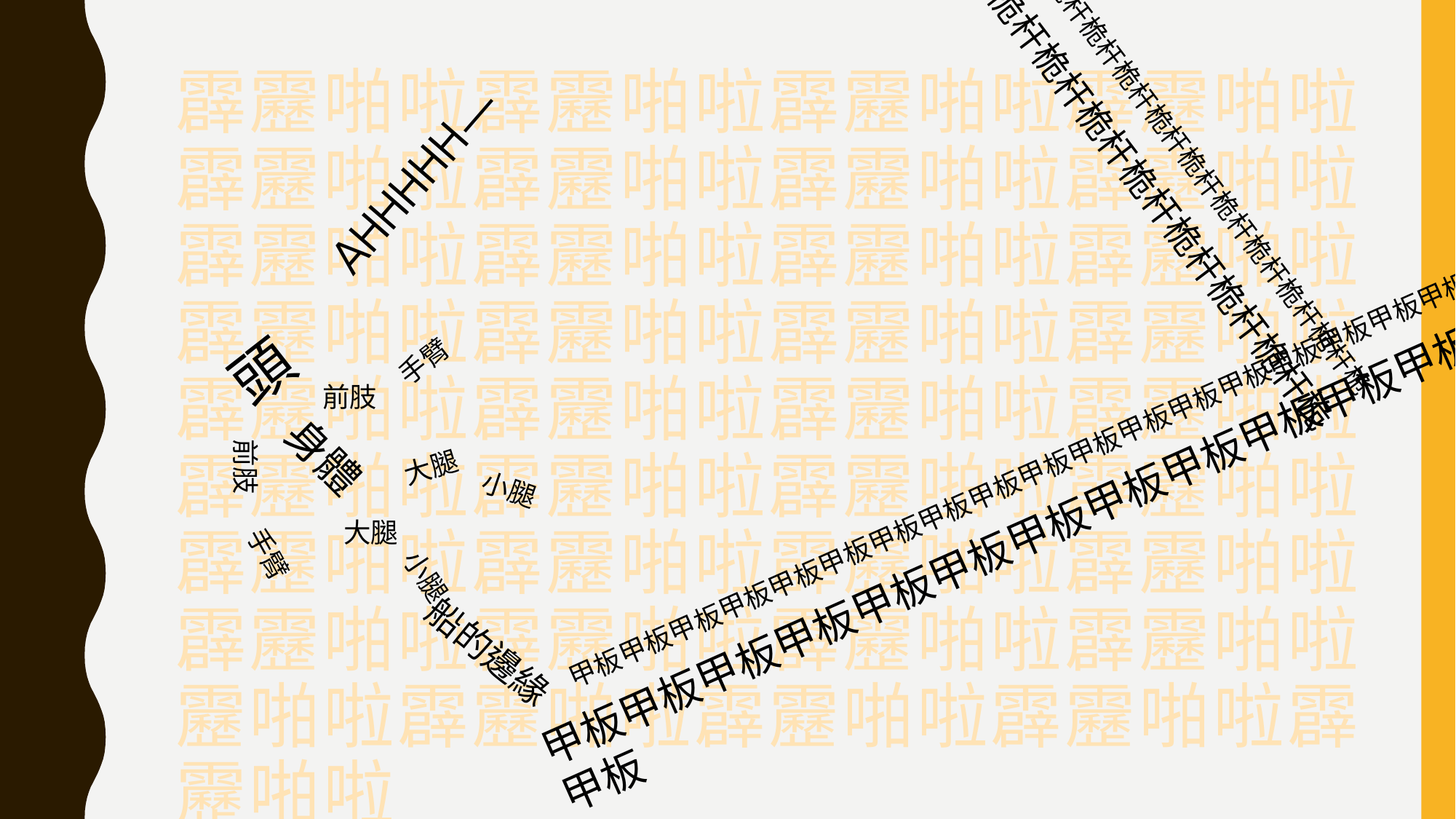

霹靂啪啦霹靂啪啦霹靂啪啦霹靂啪啦霹靂啪啦霹靂啪啦霹靂啪啦霹靂啪啦霹靂啪啦霹靂啪啦霹靂啪啦霹靂啪啦霹靂啪啦霹靂啪啦霹靂啪啦霹靂啪啦霹靂啪啦霹靂啪啦霹靂啪啦霹靂啪啦霹靂啪啦霹靂啪啦霹靂啪啦霹靂啪啦霹靂啪啦霹靂啪啦霹靂啪啦霹靂啪啦霹靂啪啦霹靂啪啦霹靂啪啦霹靂啪啦靂啪啦霹靂啪啦霹靂啪啦霹靂啪啦霹靂啪啦
桅杆桅杆桅杆桅杆桅杆桅杆桅杆桅杆桅杆桅杆桅
AHHHHH—
桅杆桅杆桅杆桅杆桅杆桅杆桅杆桅杆桅杆桅杆桅
手臂
頭
前肢
甲板甲板甲板甲板甲板甲板甲板甲板甲板甲板甲板甲板甲板甲板甲板甲板甲板甲板
身體
前肢
大腿
甲板甲板甲板甲板甲板甲板甲板甲板甲板甲板甲板甲板甲板甲板甲板甲板甲板甲板
小腿
大腿
小腿
手臂
船的邊緣